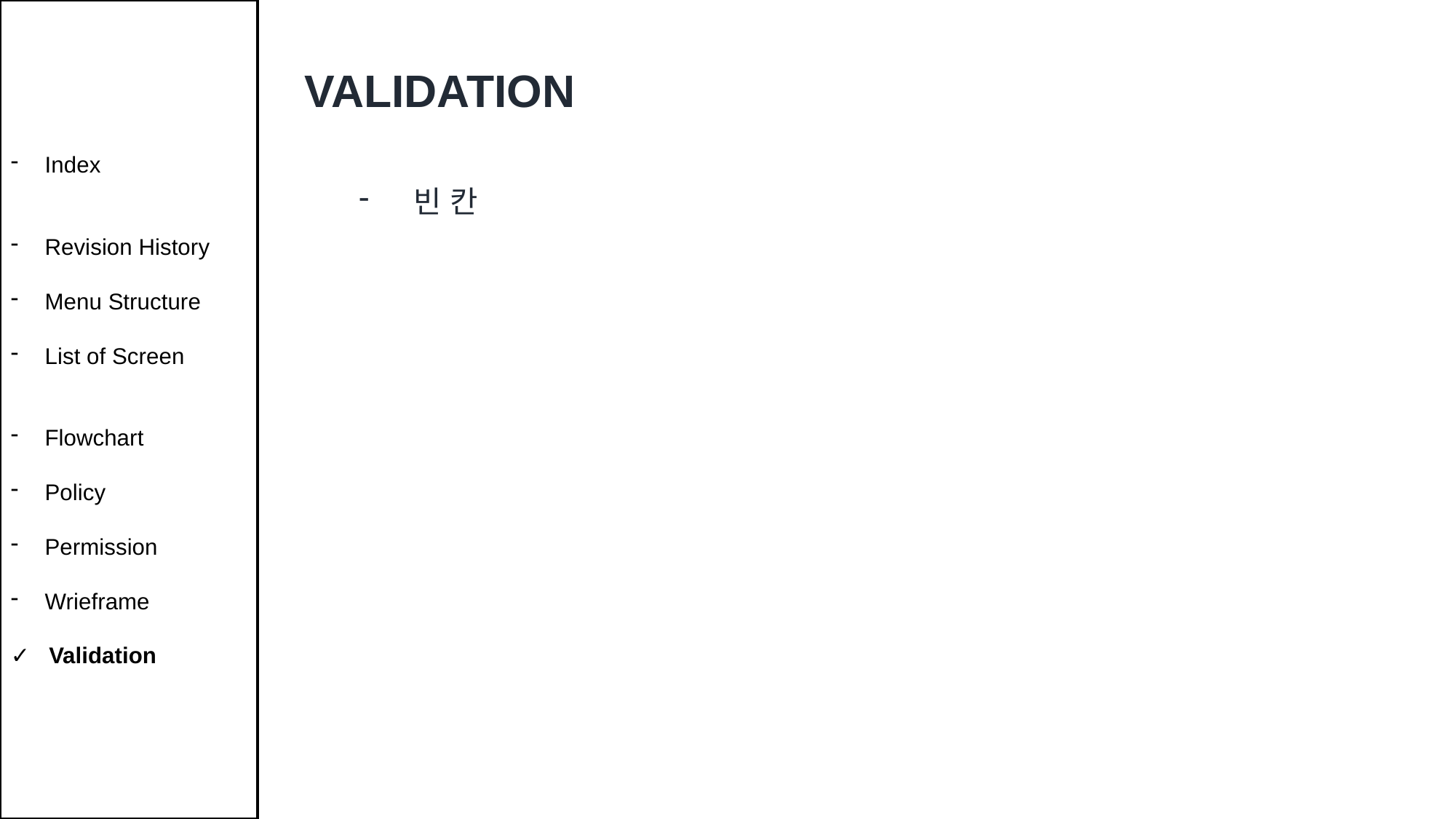

Index

Revision History

Menu Structure

List of Screen

Flowchart

Policy

Permission

Wrieframe

✓   Validation
VALIDATION
빈 칸